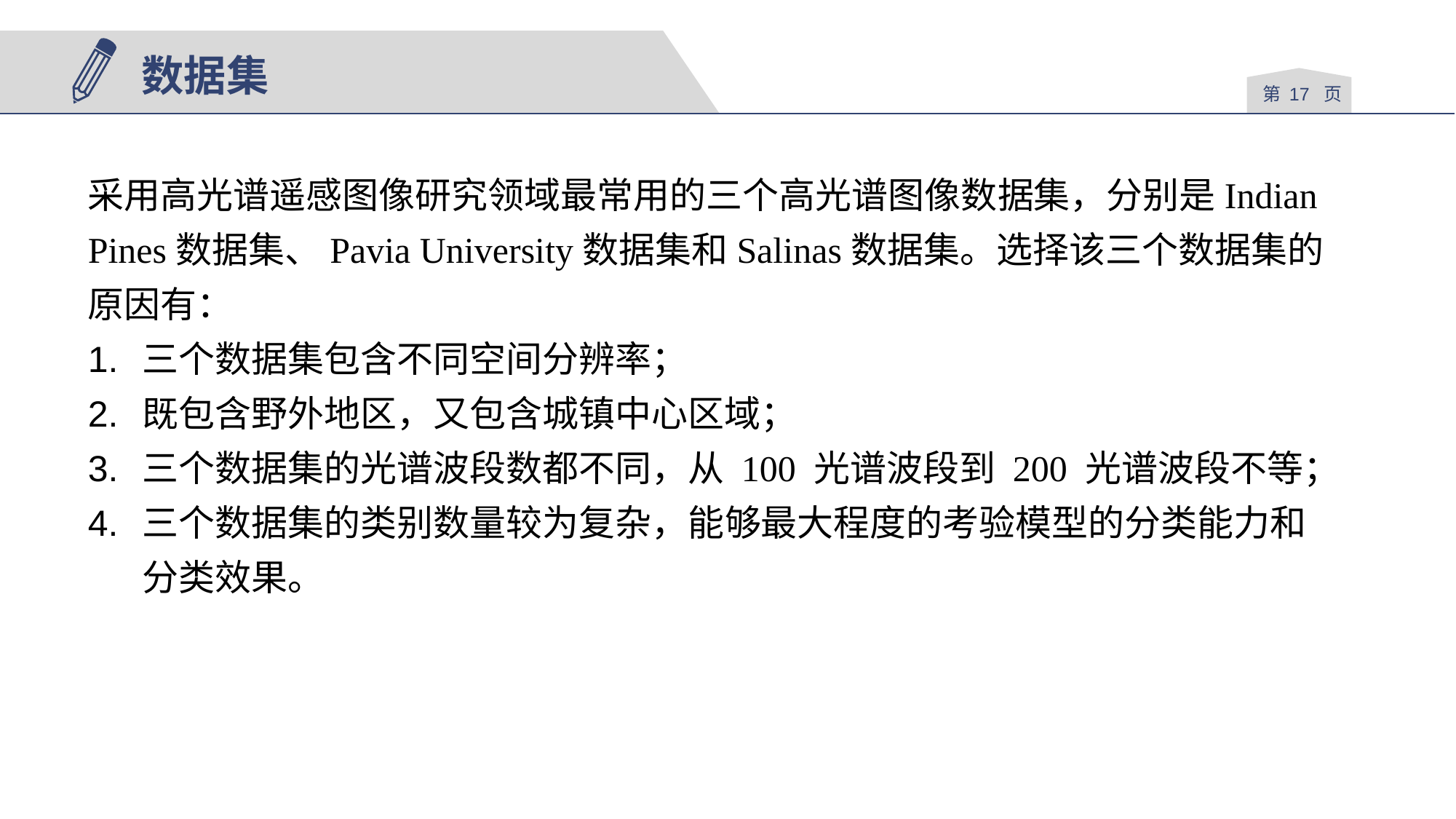

数据集

第 17  页
采用高光谱遥感图像研究领域最常用的三个高光谱图像数据集，分别是Indian Pines数据集、Pavia University数据集和Salinas数据集。选择该三个数据集的原因有：
三个数据集包含不同空间分辨率；
既包含野外地区，又包含城镇中心区域；
三个数据集的光谱波段数都不同，从 100 光谱波段到 200 光谱波段不等；
三个数据集的类别数量较为复杂，能够最大程度的考验模型的分类能力和分类效果。